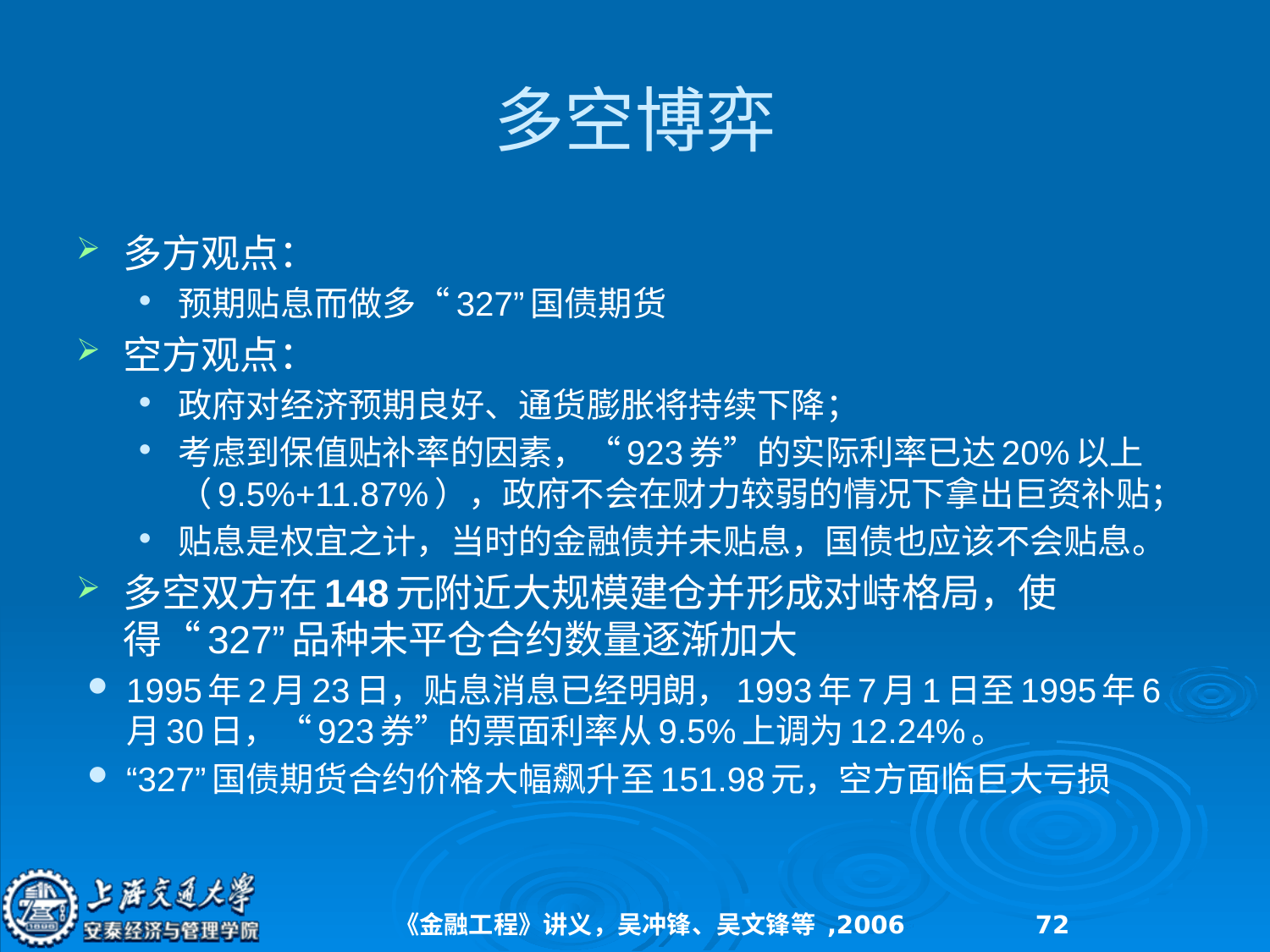

# 多空博弈
多方观点：
预期贴息而做多“327”国债期货
空方观点：
政府对经济预期良好、通货膨胀将持续下降；
考虑到保值贴补率的因素，“923券”的实际利率已达20%以上（9.5%+11.87%），政府不会在财力较弱的情况下拿出巨资补贴；
贴息是权宜之计，当时的金融债并未贴息，国债也应该不会贴息。
多空双方在148元附近大规模建仓并形成对峙格局，使得“327”品种未平仓合约数量逐渐加大
1995年2月23日，贴息消息已经明朗，1993年7月1日至1995年6月30日，“923券”的票面利率从9.5%上调为12.24%。
“327”国债期货合约价格大幅飙升至151.98元，空方面临巨大亏损